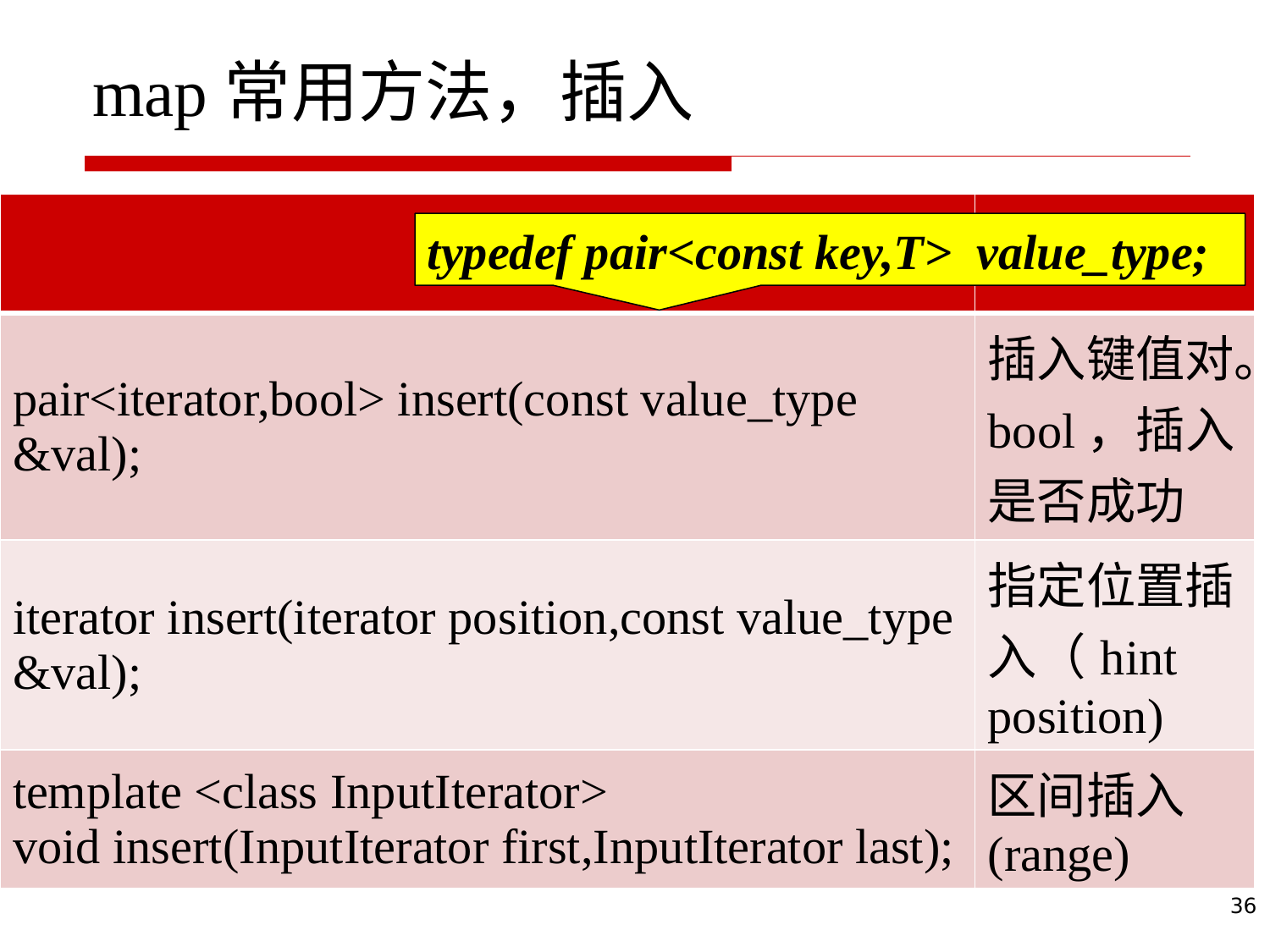

# map常用方法，插入

| 语句 | 说明 |
| --- | --- |
| pair<iterator,bool> insert(const value\_type &val); | 插入键值对。bool，插入是否成功 |
| iterator insert(iterator position,const value\_type &val); | 指定位置插入（hint position) |
| template <class InputIterator> void insert(InputIterator first,InputIterator last); | 区间插入(range) |
typedef pair<const key,T>  value_type;
36